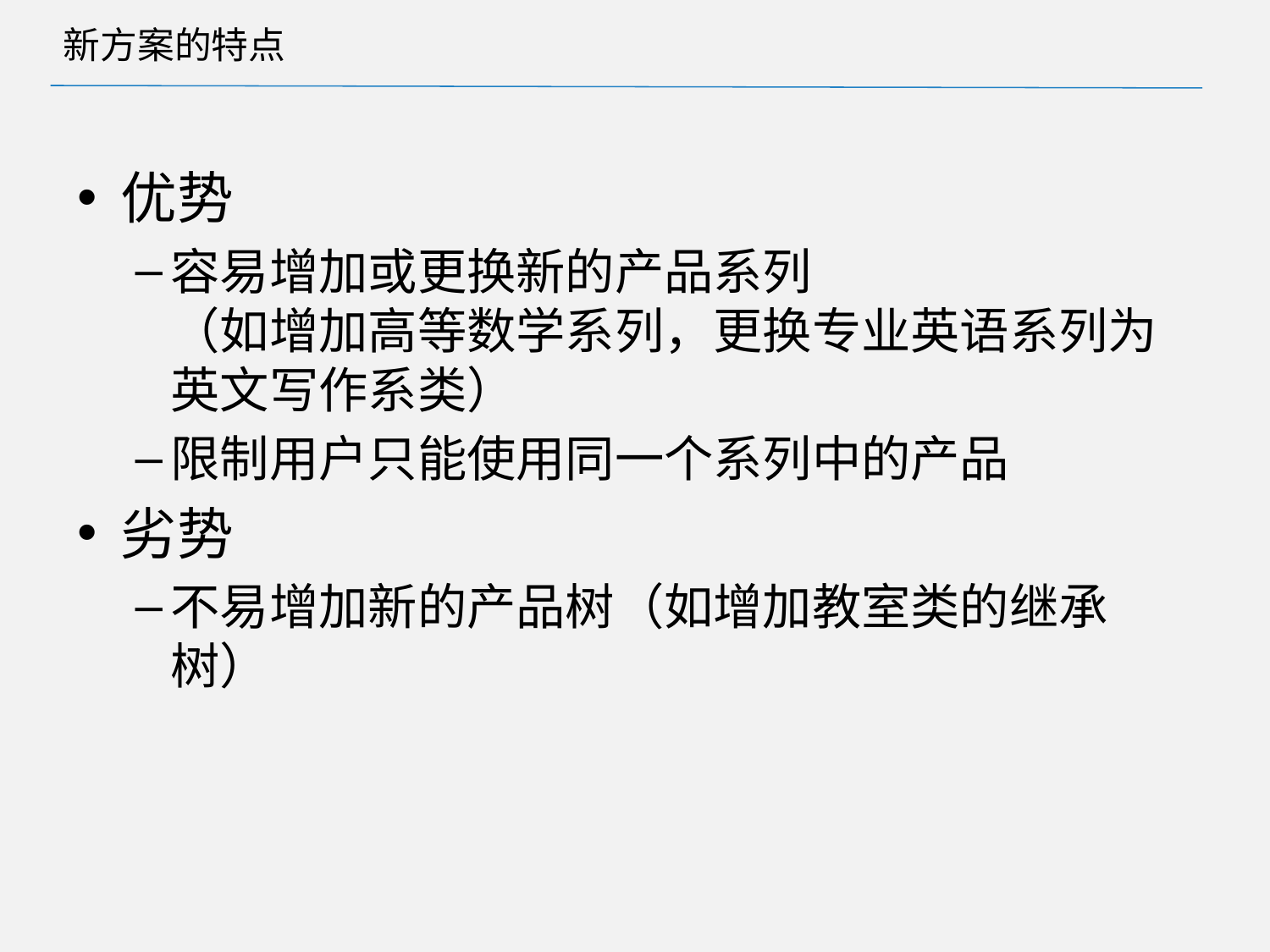

# 新方案的特点
优势
容易增加或更换新的产品系列
（如增加高等数学系列，更换专业英语系列为英文写作系类）
限制用户只能使用同一个系列中的产品
劣势
不易增加新的产品树（如增加教室类的继承树）